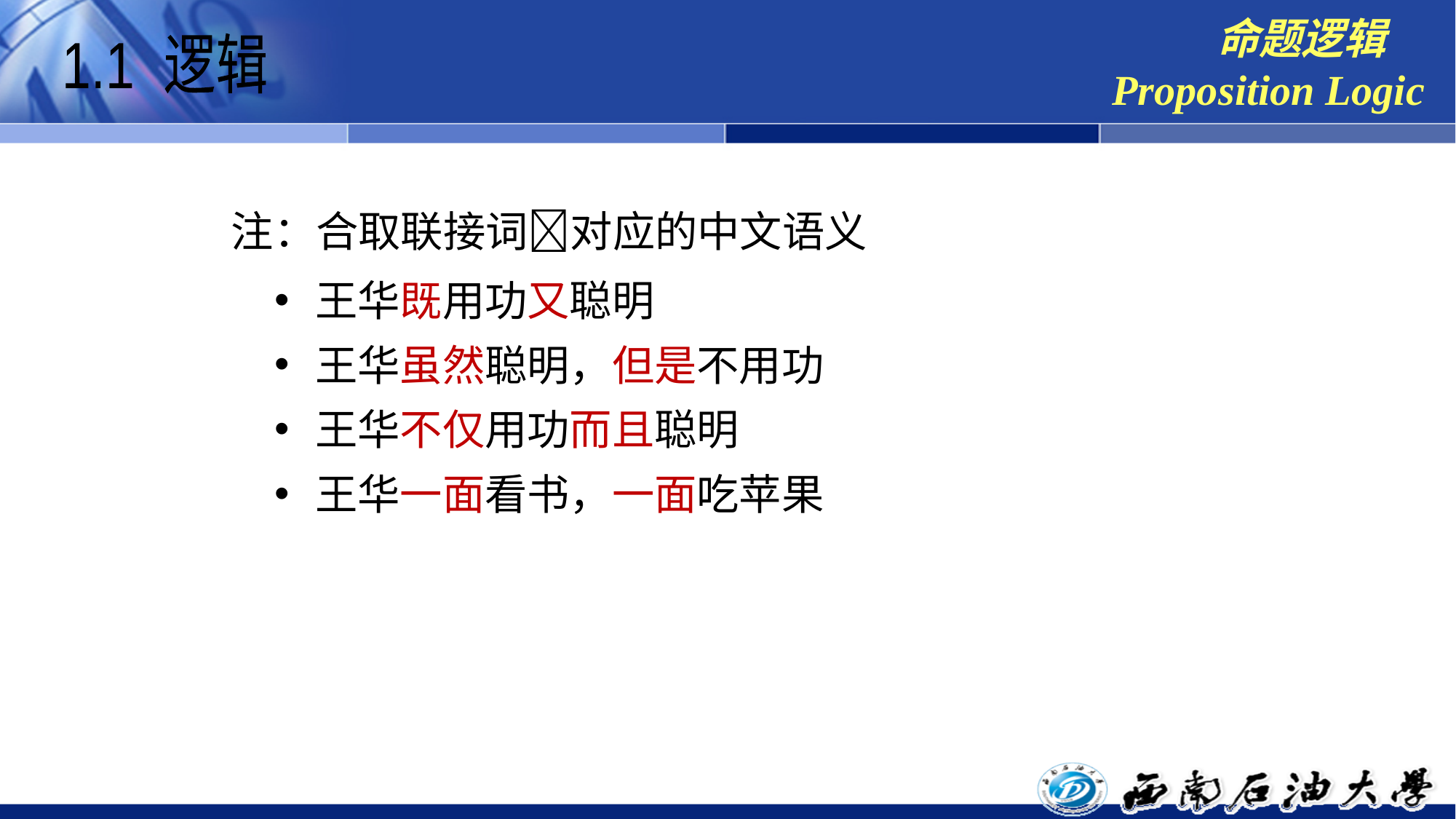

命题逻辑
Proposition Logic
1.1  逻辑
注：合取联接词∧对应的中文语义
王华既用功又聪明
王华虽然聪明，但是不用功
王华不仅用功而且聪明
王华一面看书，一面吃苹果